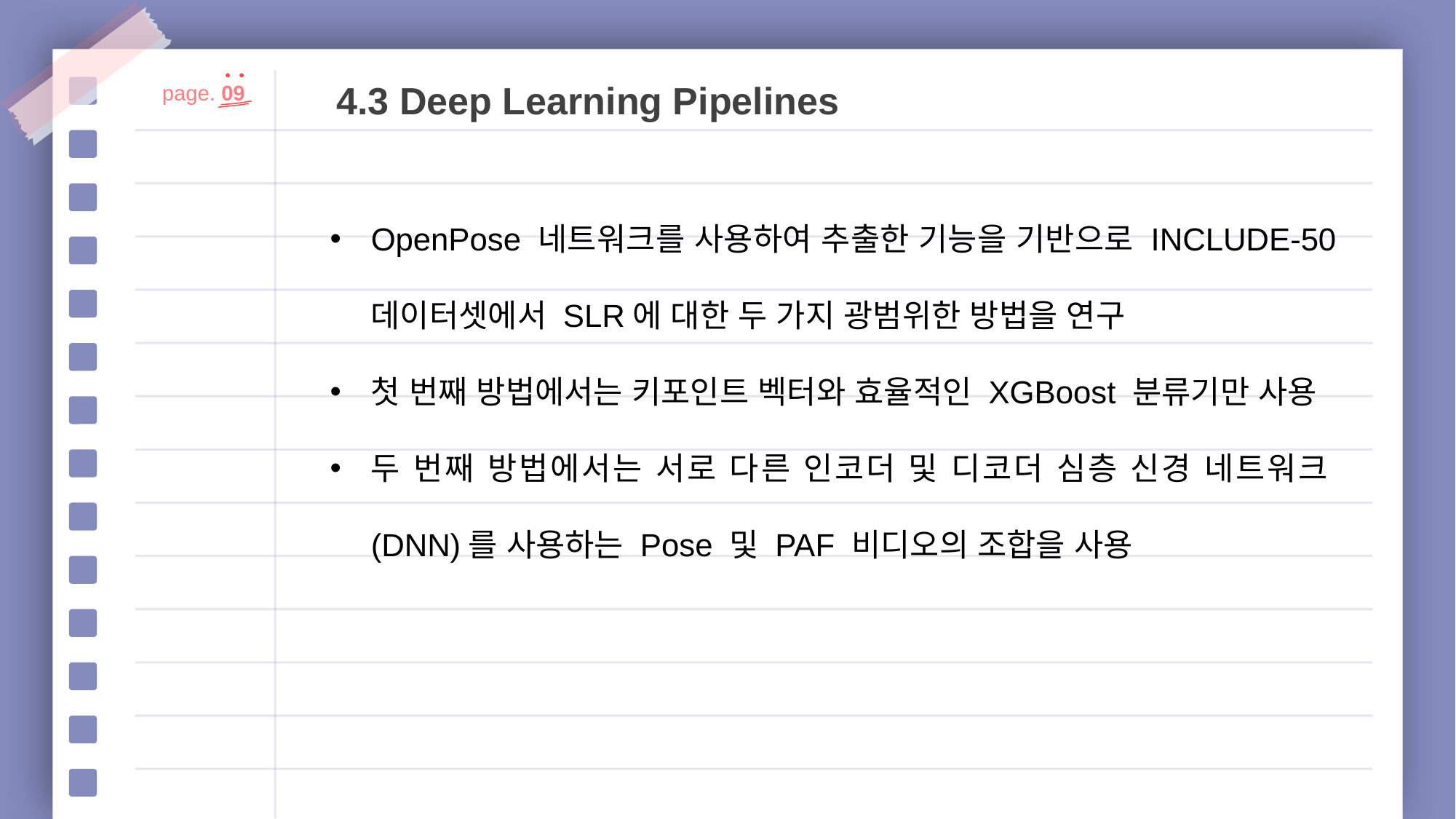

4.3 Deep Learning Pipelines

page. 09

OpenPose 네트워크를 사용하여 추출한 기능을 기반으로 INCLUDE-50 데이터셋에서 SLR에 대한 두 가지 광범위한 방법을 연구
첫 번째 방법에서는 키포인트 벡터와 효율적인 XGBoost 분류기만 사용
두 번째 방법에서는 서로 다른 인코더 및 디코더 심층 신경 네트워크(DNN)를 사용하는 Pose 및 PAF 비디오의 조합을 사용